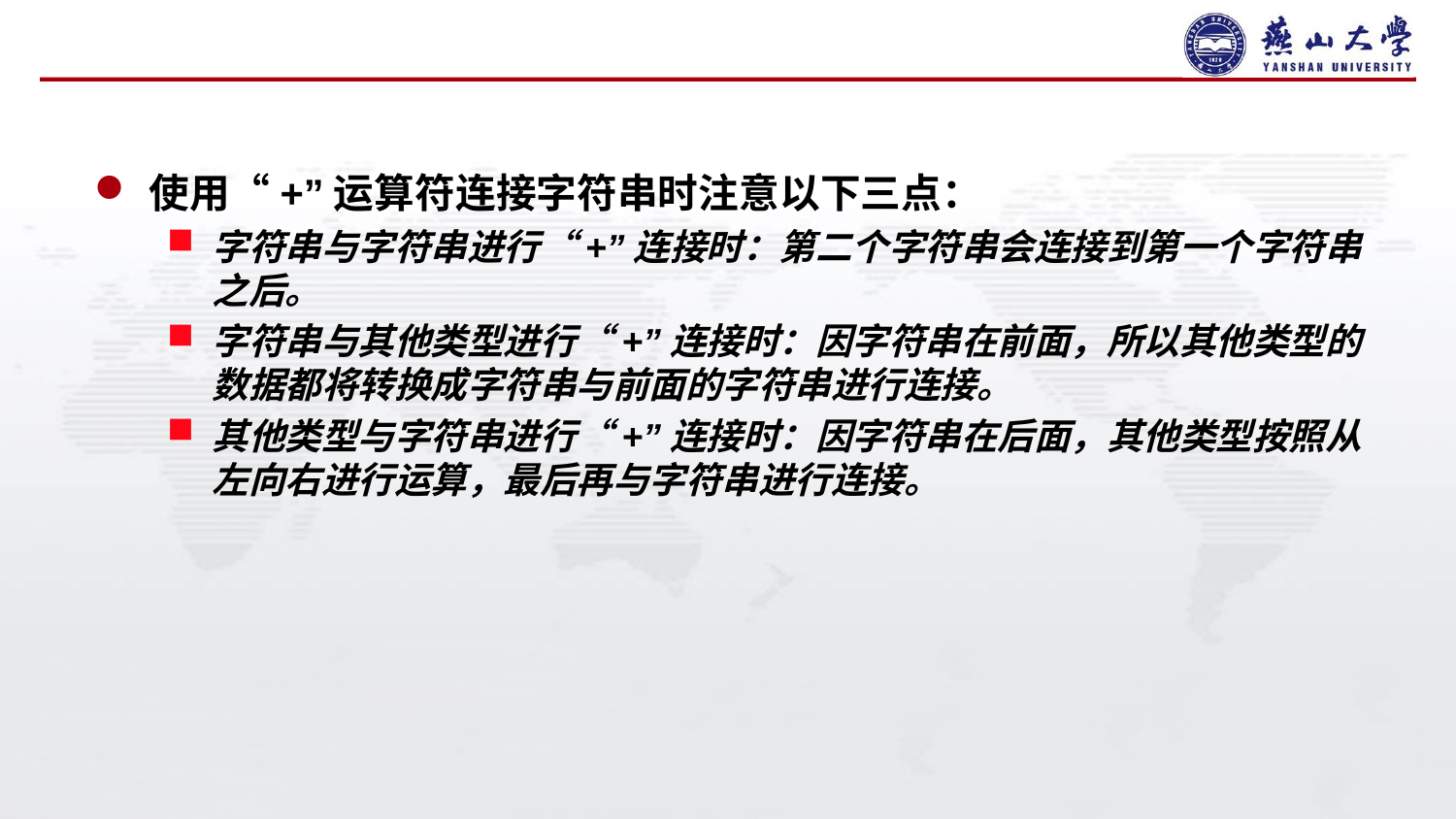

#
使用“+”运算符连接字符串时注意以下三点：
字符串与字符串进行“+”连接时：第二个字符串会连接到第一个字符串之后。
字符串与其他类型进行“+”连接时：因字符串在前面，所以其他类型的数据都将转换成字符串与前面的字符串进行连接。
其他类型与字符串进行“+”连接时：因字符串在后面，其他类型按照从左向右进行运算，最后再与字符串进行连接。